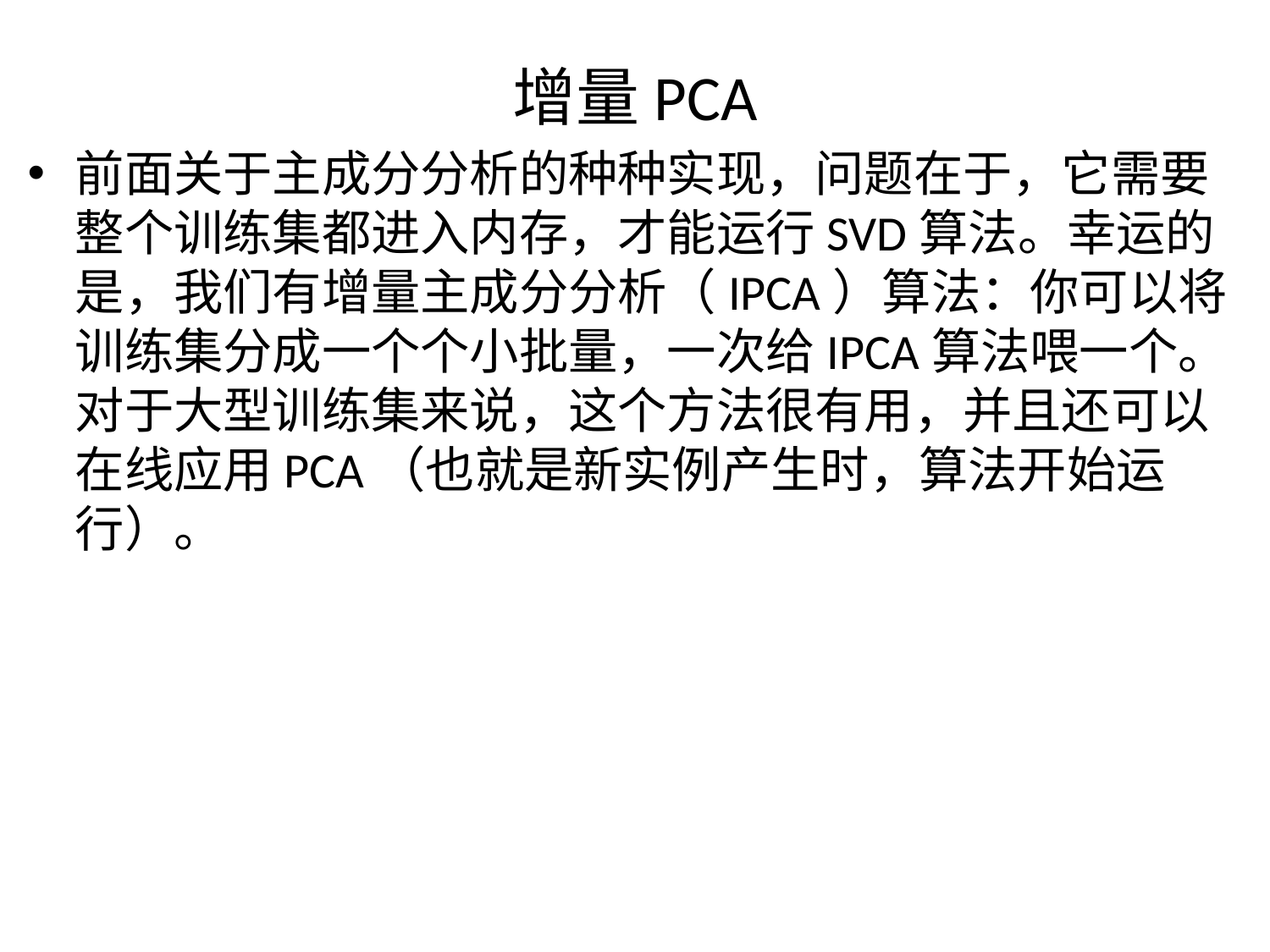

# 增量PCA
前面关于主成分分析的种种实现，问题在于，它需要整个训练集都进入内存，才能运行SVD算法。幸运的是，我们有增量主成分分析（IPCA）算法：你可以将训练集分成一个个小批量，一次给IPCA算法喂一个。对于大型训练集来说，这个方法很有用，并且还可以在线应用PCA（也就是新实例产生时，算法开始运行）。